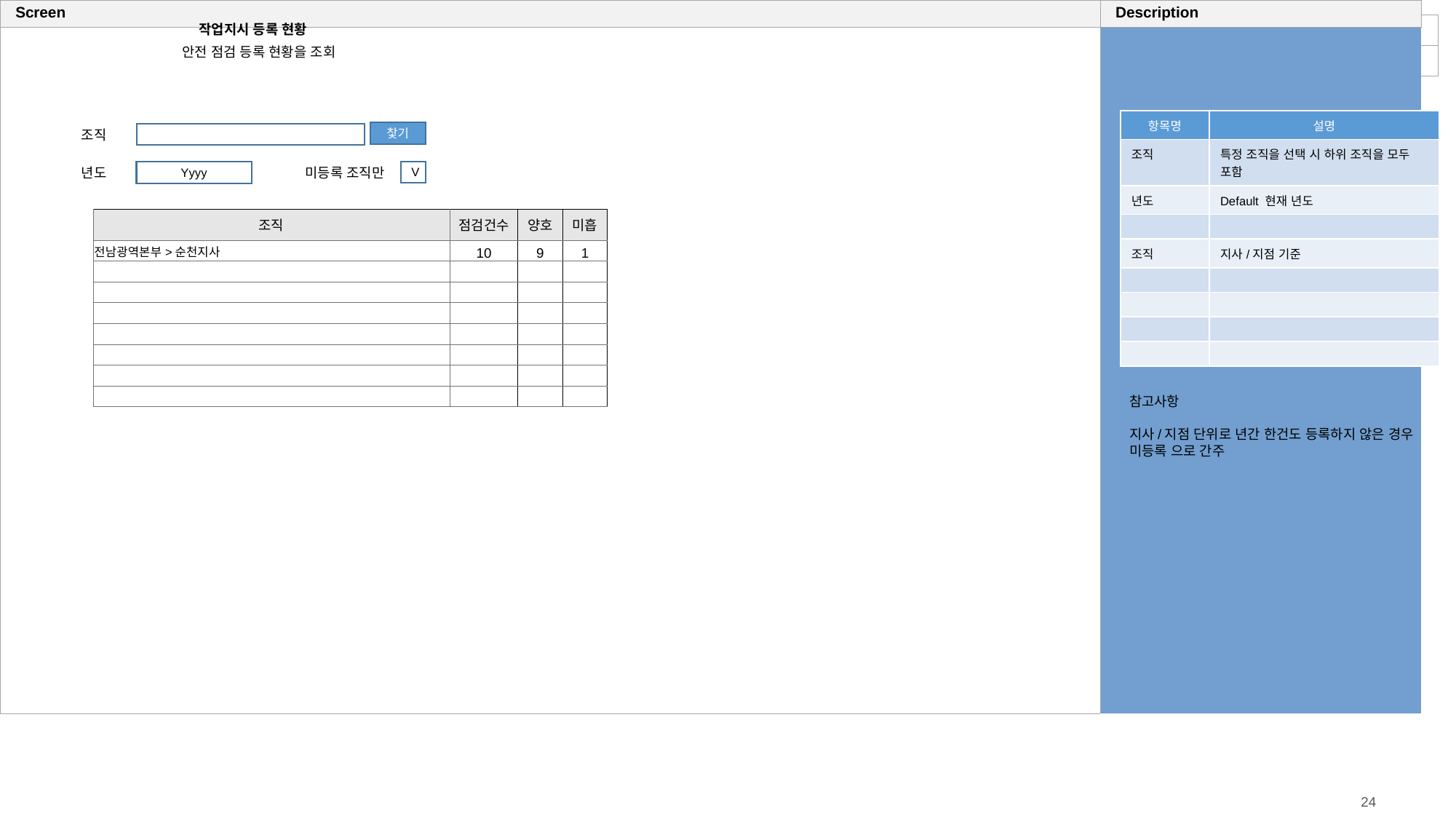

작업지시 등록 현황
안전 점검 등록 현황을 조회
| 항목명 | 설명 |
| --- | --- |
| 조직 | 특정 조직을 선택 시 하위 조직을 모두 포함 |
| 년도 | Default 현재 년도 |
|  |  |
| 조직 | 지사/지점 기준 |
|  |  |
|  |  |
|  |  |
|  |  |
찿기
조직

V
년도
미등록 조직만
Yyyy
| 조직 | 점검건수 | 양호 | 미흡 |
| --- | --- | --- | --- |
| 전남광역본부>순천지사 | 10 | 9 | 1 |
|  |  |  |  |
|  |  |  |  |
|  |  |  |  |
|  |  |  |  |
|  |  |  |  |
|  |  |  |  |
|  |  |  |  |
참고사항

지사/지점 단위로 년간 한건도 등록하지 않은 경우 미등록 으로 간주